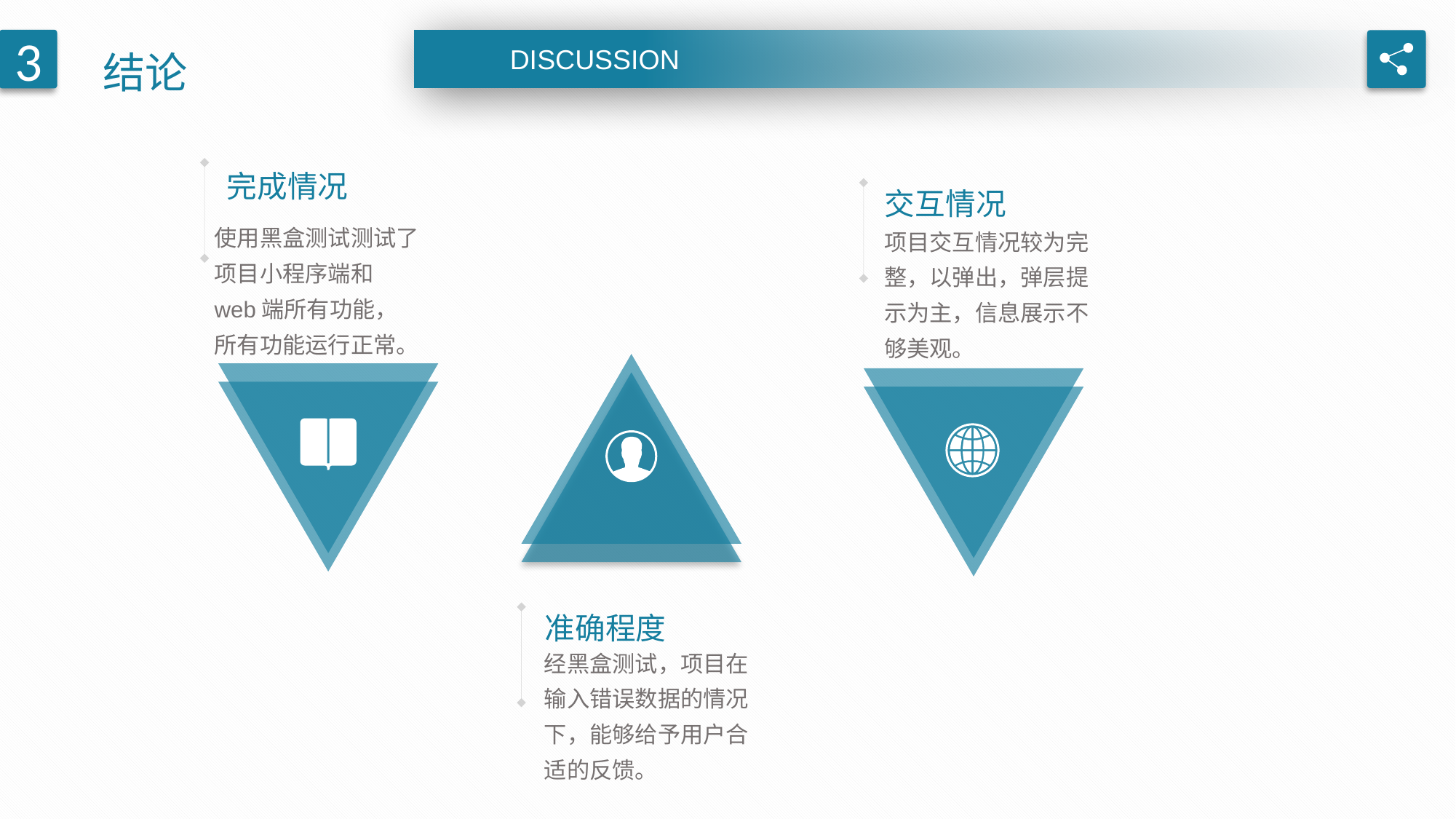

结论
3

DISCUSSION

完成情况
交互情况
使用黑盒测试测试了项目小程序端和web端所有功能，所有功能运行正常。
项目交互情况较为完整，以弹出，弹层提示为主，信息展示不够美观。

准确程度
经黑盒测试，项目在输入错误数据的情况下，能够给予用户合适的反馈。